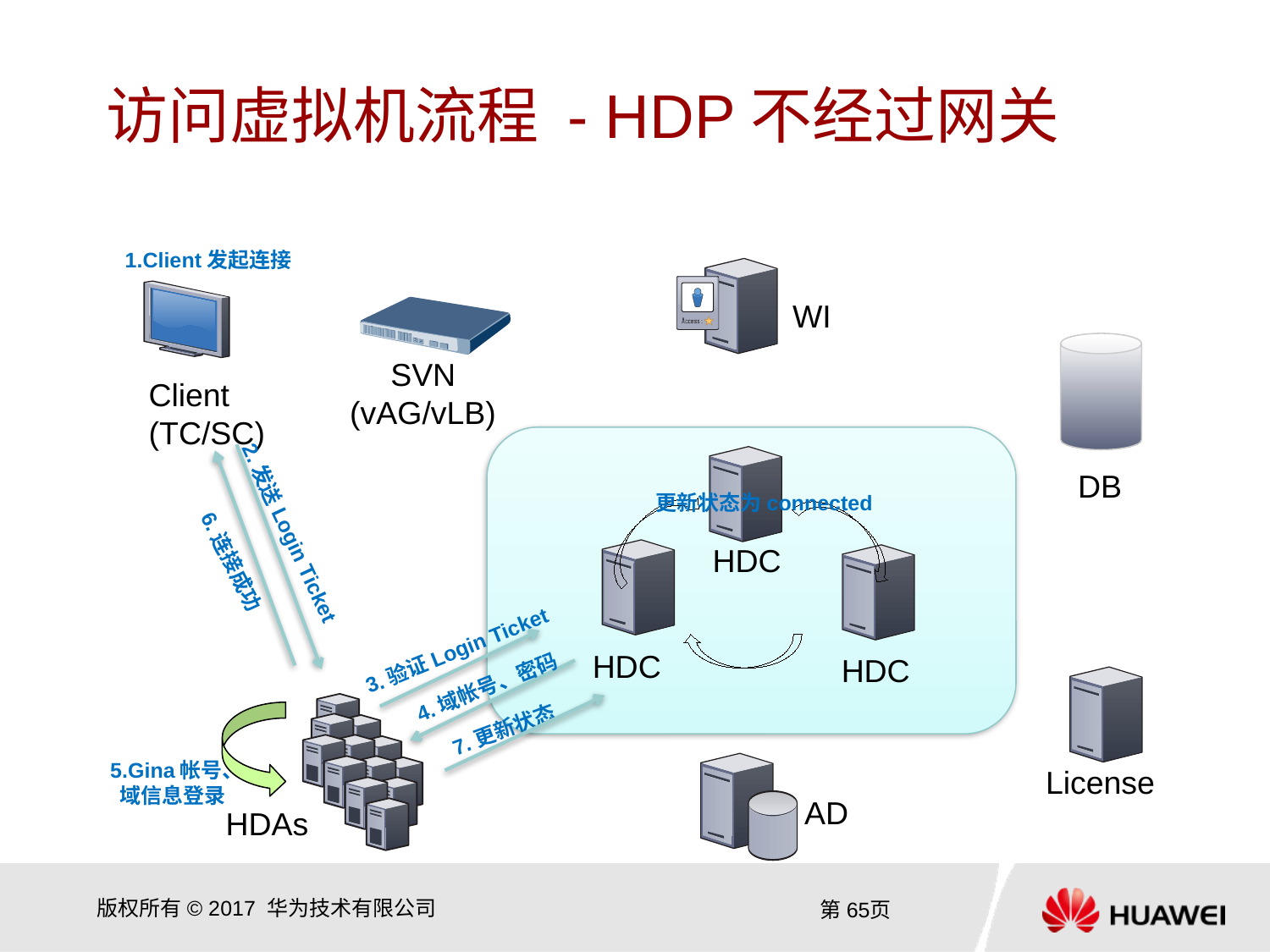

# 访问虚拟机流程 - HDP不经过网关
1.Client发起连接

WI

SVN
(vAG/vLB)
Client
(TC/SC)

DB
更新状态为connected

2.发送Login Ticket
HDC

6.连接成功

3.验证Login Ticket

HDC
HDC

4.域帐号、密码

7.更新状态

5.Gina帐号、
 域信息登录

License

AD
HDAs